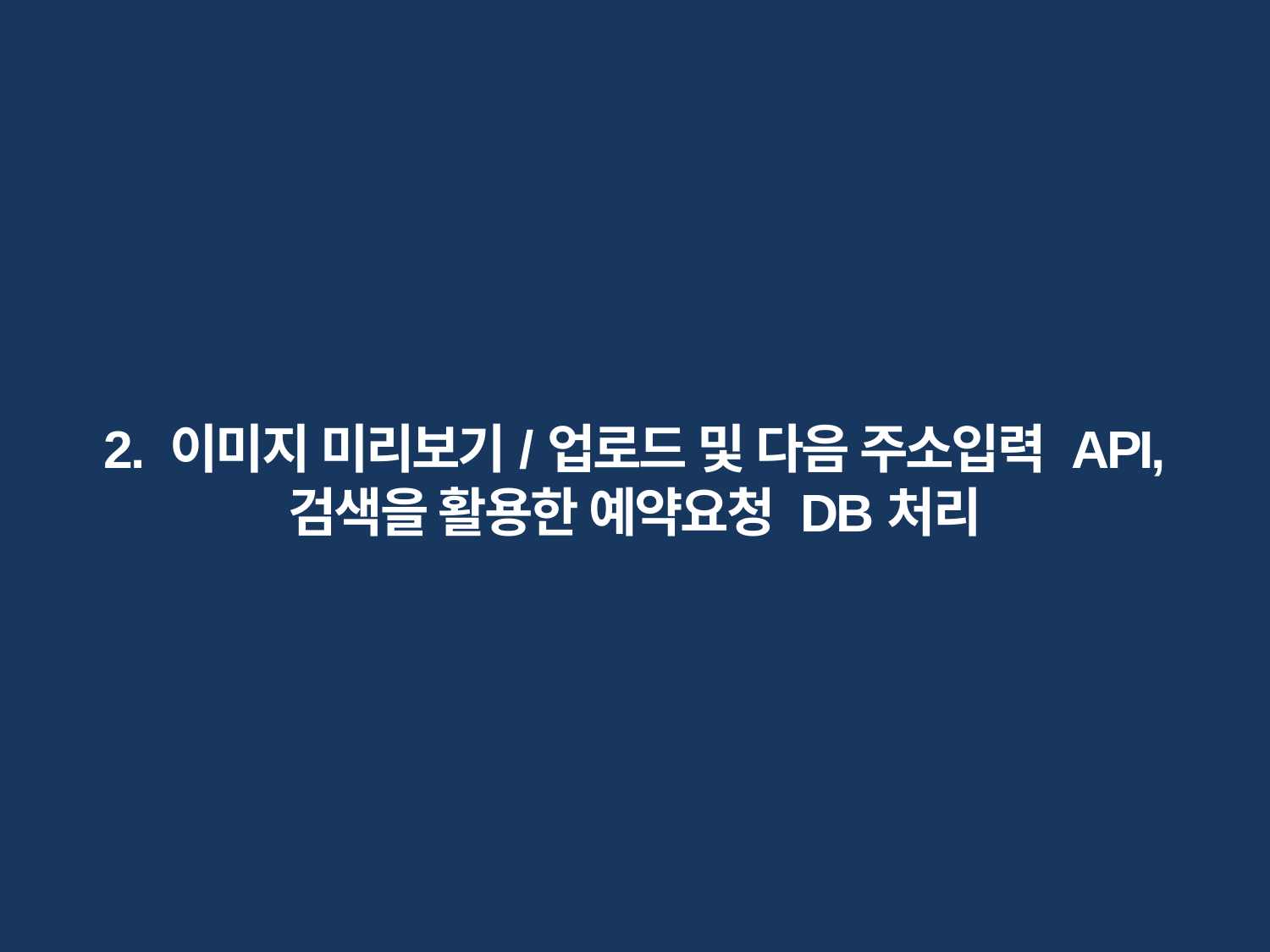

2. 이미지 미리보기/업로드 및 다음 주소입력 API,
검색을 활용한 예약요청 DB처리